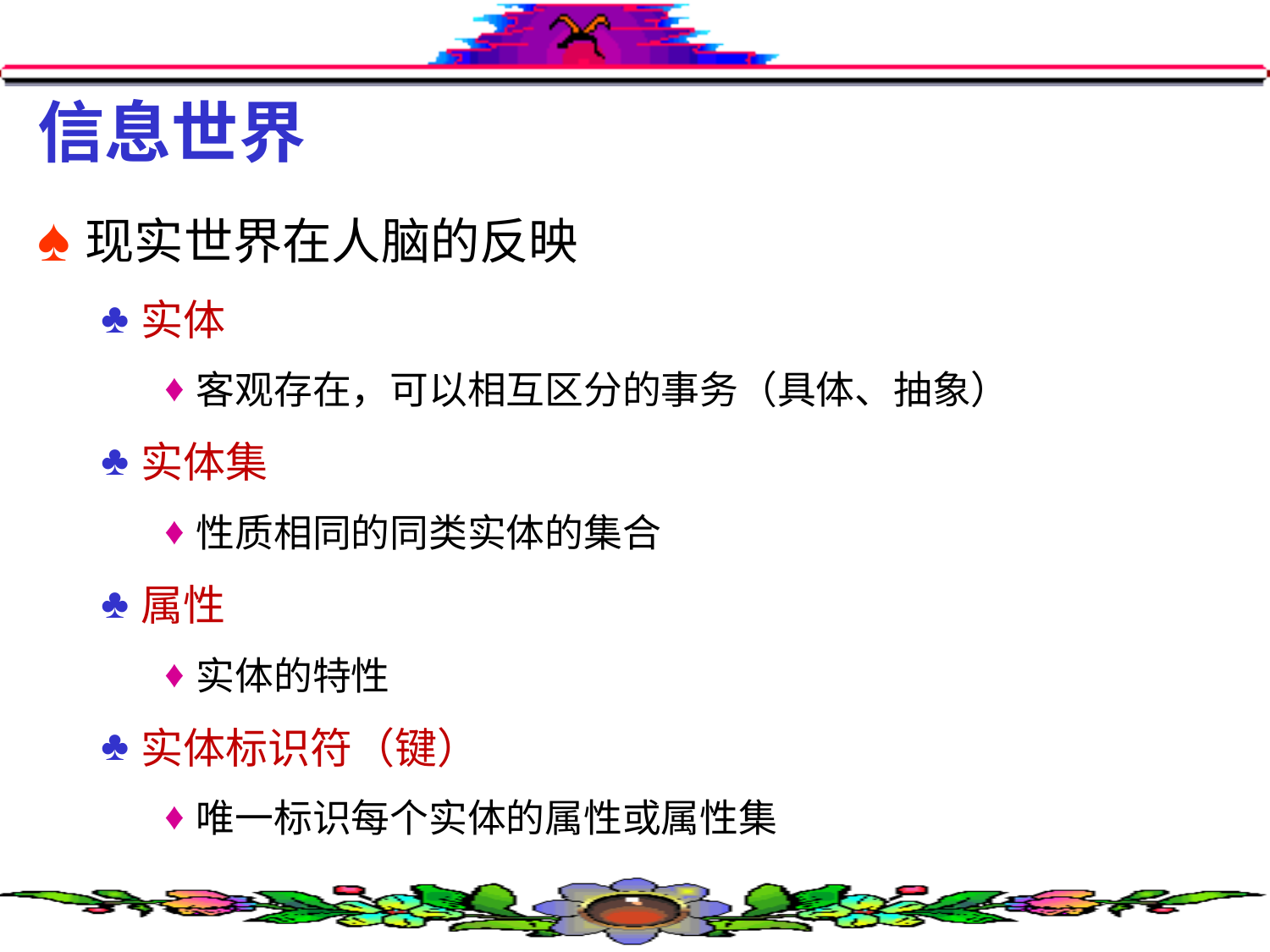

# 信息世界
现实世界在人脑的反映
实体
客观存在，可以相互区分的事务（具体、抽象）
实体集
性质相同的同类实体的集合
属性
实体的特性
实体标识符（键）
唯一标识每个实体的属性或属性集